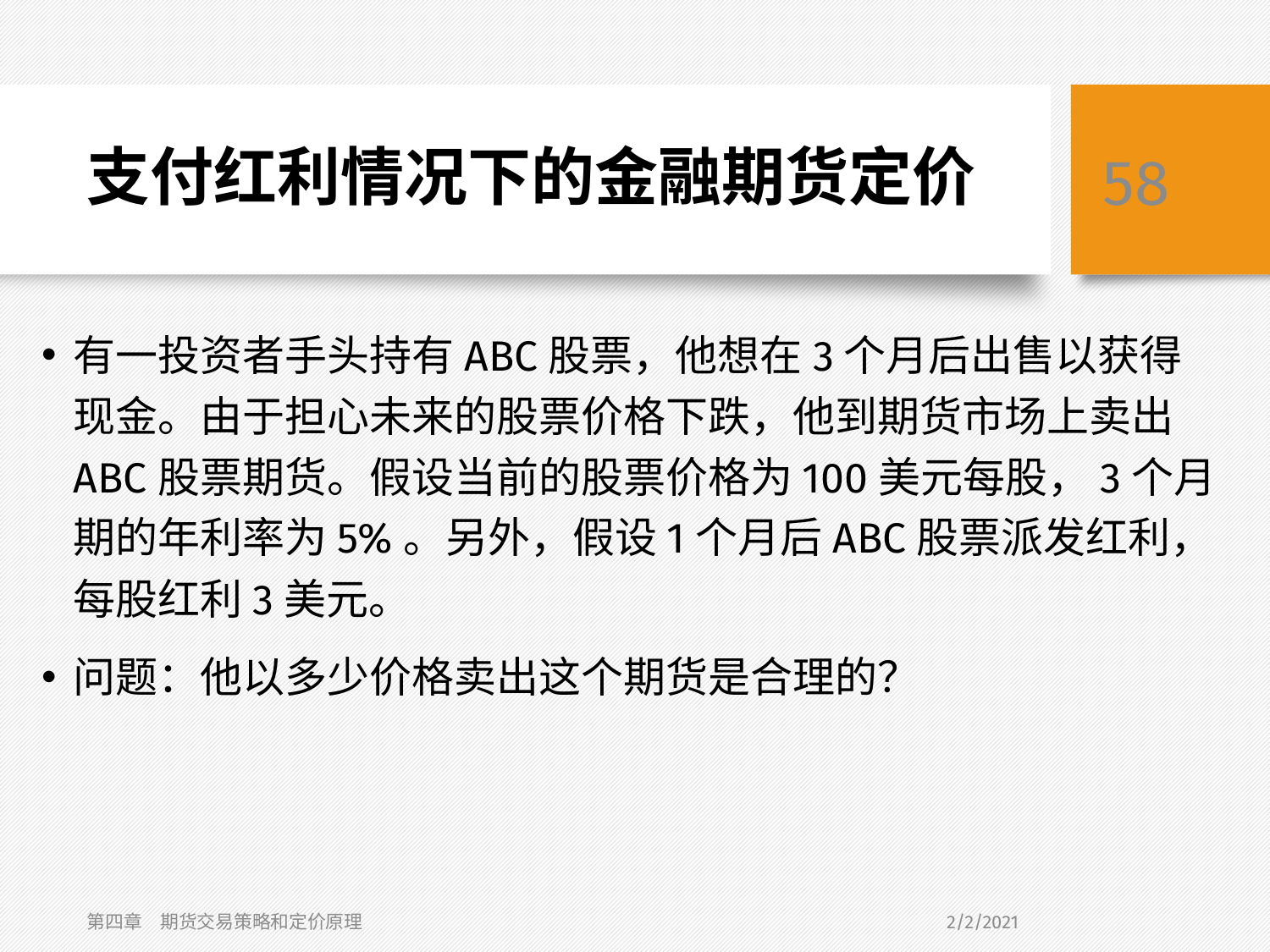

# 支付红利情况下的金融期货定价
58
有一投资者手头持有ABC股票，他想在3个月后出售以获得现金。由于担心未来的股票价格下跌，他到期货市场上卖出ABC股票期货。假设当前的股票价格为100美元每股，3个月期的年利率为5%。另外，假设1个月后ABC股票派发红利，每股红利3美元。
问题：他以多少价格卖出这个期货是合理的？

2/2/2021
第四章　期货交易策略和定价原理